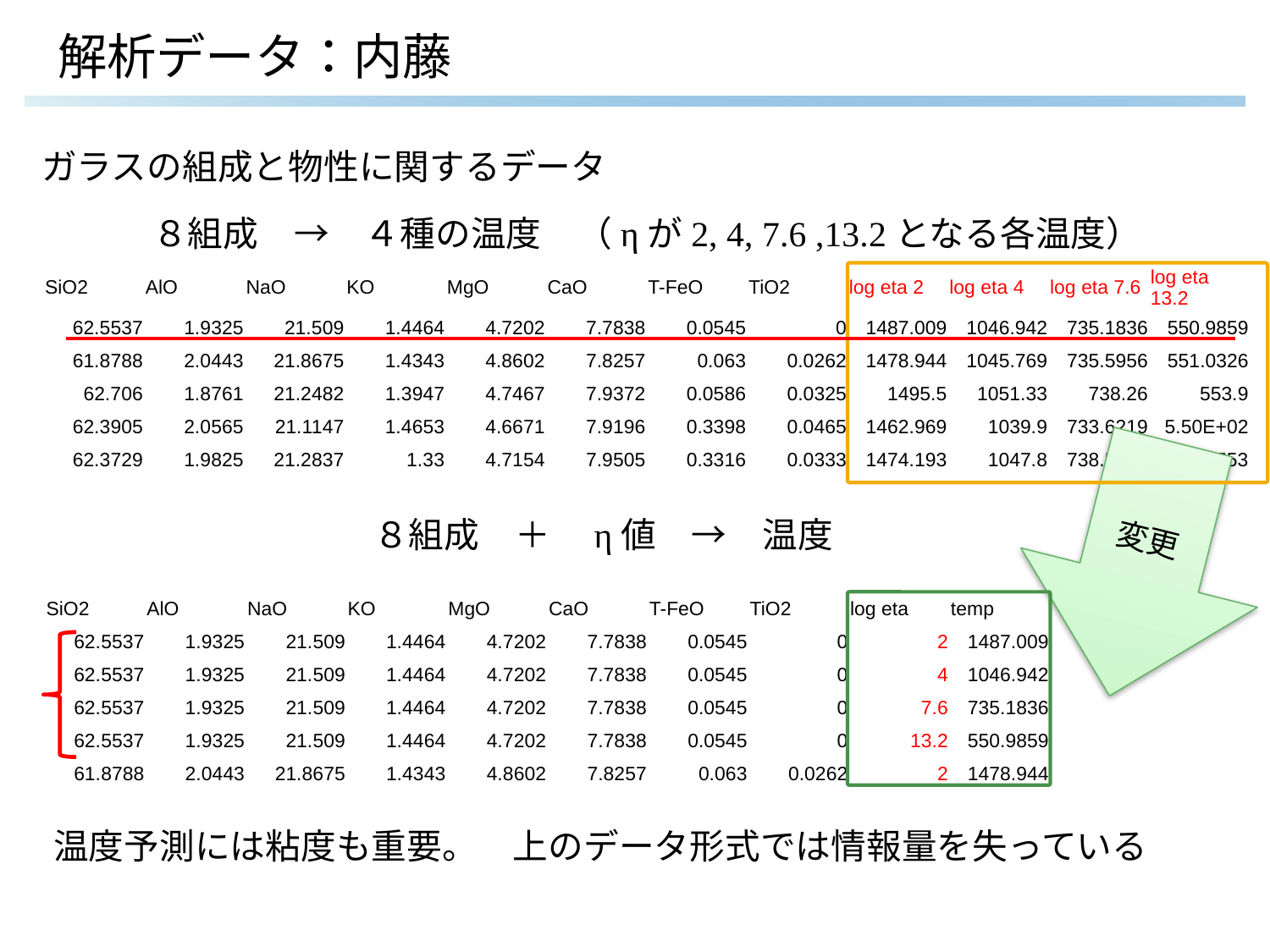

# 解析データ：内藤
ガラスの組成と物性に関するデータ
８組成　→　４種の温度　（ηが2, 4, 7.6 ,13.2となる各温度）
| SiO2 | AlO | NaO | KO | MgO | CaO | T-FeO | TiO2 | log eta 2 | log eta 4 | log eta 7.6 | log eta 13.2 |
| --- | --- | --- | --- | --- | --- | --- | --- | --- | --- | --- | --- |
| 62.5537 | 1.9325 | 21.509 | 1.4464 | 4.7202 | 7.7838 | 0.0545 | 0 | 1487.009 | 1046.942 | 735.1836 | 550.9859 |
| 61.8788 | 2.0443 | 21.8675 | 1.4343 | 4.8602 | 7.8257 | 0.063 | 0.0262 | 1478.944 | 1045.769 | 735.5956 | 551.0326 |
| 62.706 | 1.8761 | 21.2482 | 1.3947 | 4.7467 | 7.9372 | 0.0586 | 0.0325 | 1495.5 | 1051.33 | 738.26 | 553.9 |
| 62.3905 | 2.0565 | 21.1147 | 1.4653 | 4.6671 | 7.9196 | 0.3398 | 0.0465 | 1462.969 | 1039.9 | 733.6219 | 5.50E+02 |
| 62.3729 | 1.9825 | 21.2837 | 1.33 | 4.7154 | 7.9505 | 0.3316 | 0.0333 | 1474.193 | 1047.8 | 738.5833 | 553 |

変更
８組成　＋　η値　→　温度
| SiO2 | AlO | NaO | KO | MgO | CaO | T-FeO | TiO2 | log eta | temp |
| --- | --- | --- | --- | --- | --- | --- | --- | --- | --- |
| 62.5537 | 1.9325 | 21.509 | 1.4464 | 4.7202 | 7.7838 | 0.0545 | 0 | 2 | 1487.009 |
| 62.5537 | 1.9325 | 21.509 | 1.4464 | 4.7202 | 7.7838 | 0.0545 | 0 | 4 | 1046.942 |
| 62.5537 | 1.9325 | 21.509 | 1.4464 | 4.7202 | 7.7838 | 0.0545 | 0 | 7.6 | 735.1836 |
| 62.5537 | 1.9325 | 21.509 | 1.4464 | 4.7202 | 7.7838 | 0.0545 | 0 | 13.2 | 550.9859 |
| 61.8788 | 2.0443 | 21.8675 | 1.4343 | 4.8602 | 7.8257 | 0.063 | 0.0262 | 2 | 1478.944 |

温度予測には粘度も重要。　上のデータ形式では情報量を失っている